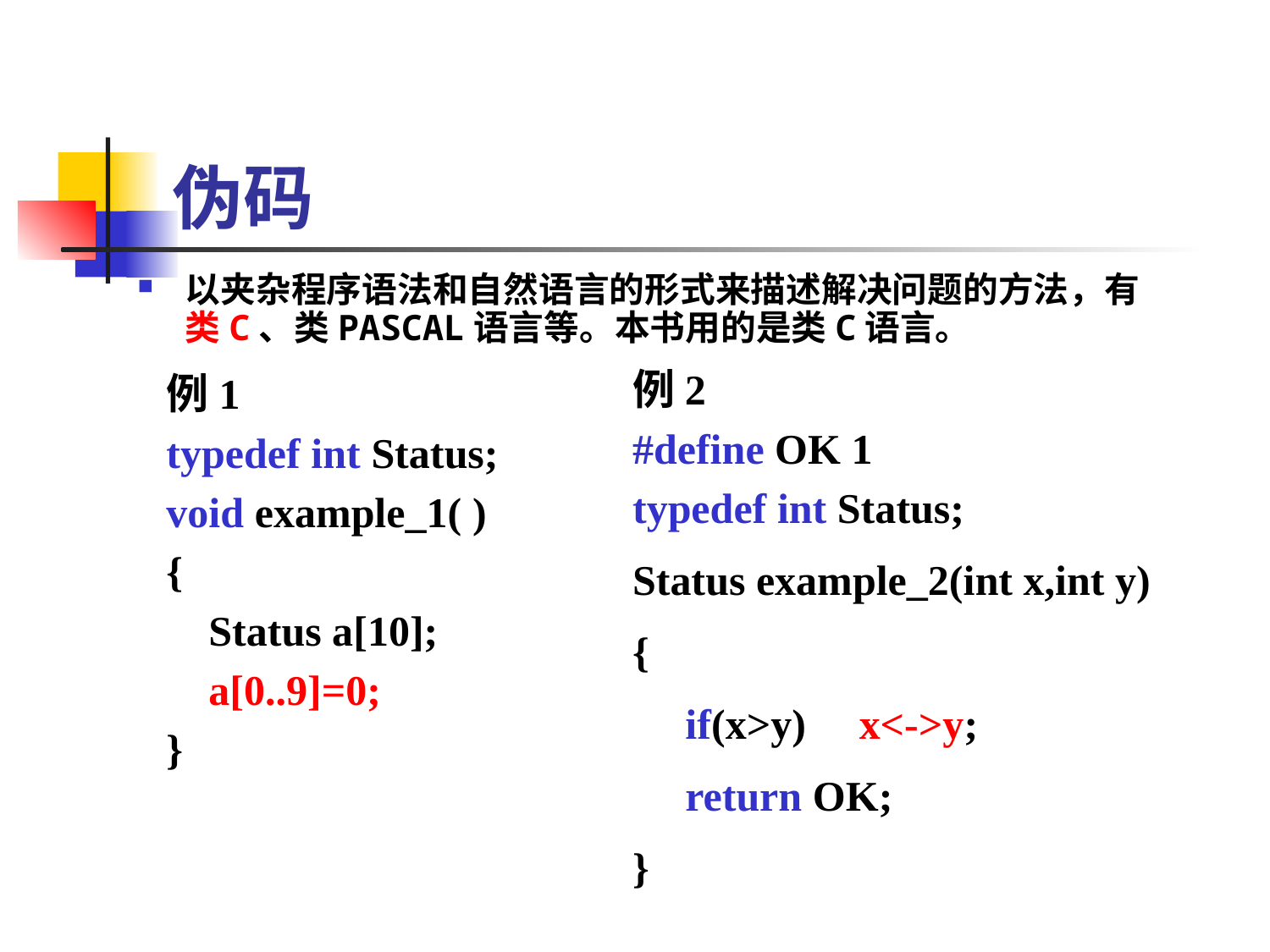

# 伪码
以夹杂程序语法和自然语言的形式来描述解决问题的方法，有类C、类PASCAL语言等。本书用的是类C语言。
例2
#define OK 1
typedef int Status;
Status example_2(int x,int y)
{
     if(x>y)     x<->y;
     return OK;
}
例1
typedef int Status;
void example_1( )
{
    Status a[10];
    a[0..9]=0;
}